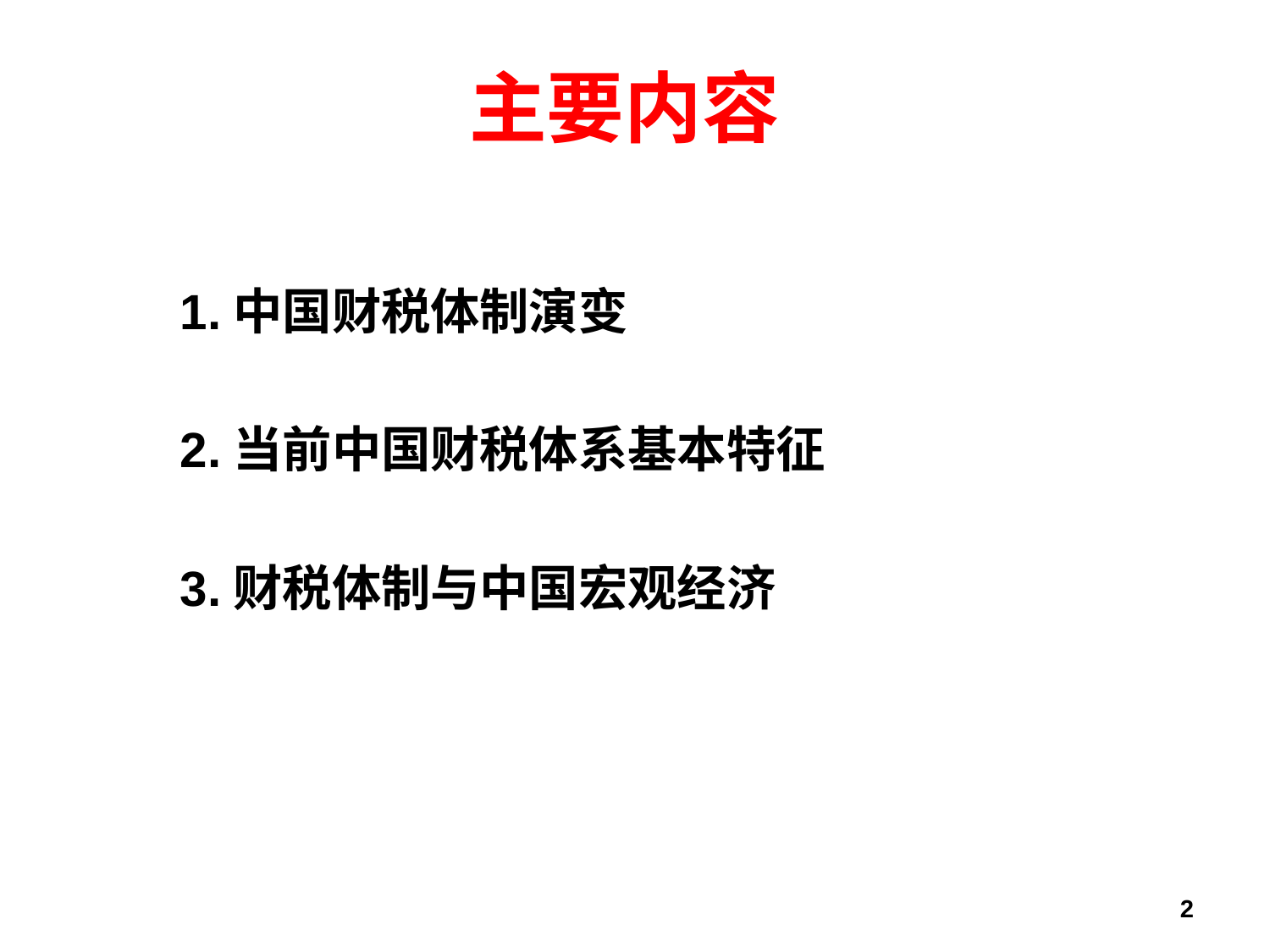

# 主要内容

      1.中国财税体制演变

      2.当前中国财税体系基本特征

      3.财税体制与中国宏观经济

2